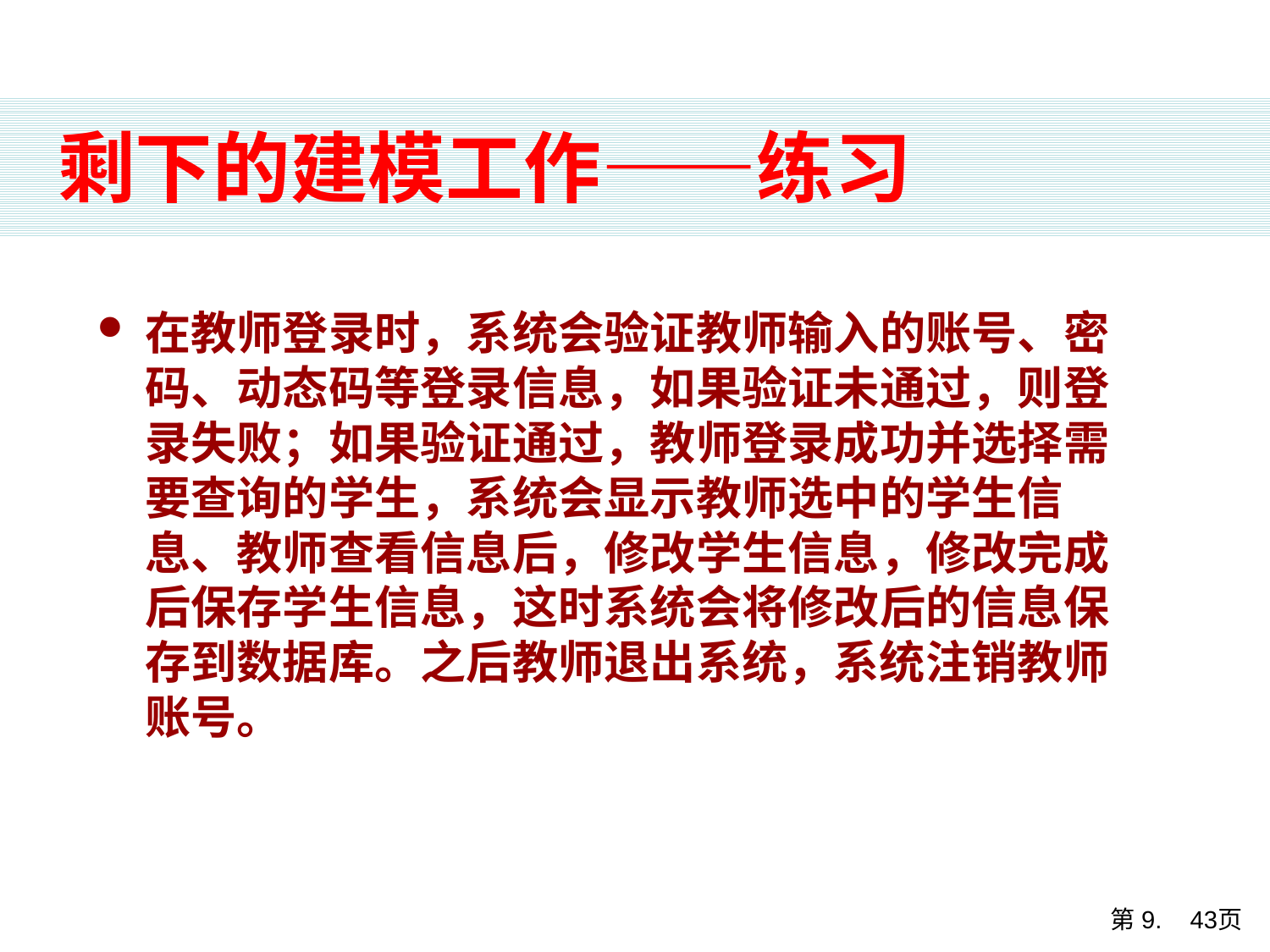

# 剩下的建模工作——练习
在教师登录时，系统会验证教师输入的账号、密码、动态码等登录信息，如果验证未通过，则登录失败；如果验证通过，教师登录成功并选择需要查询的学生，系统会显示教师选中的学生信息、教师查看信息后，修改学生信息，修改完成后保存学生信息，这时系统会将修改后的信息保存到数据库。之后教师退出系统，系统注销教师账号。
第9.    43页